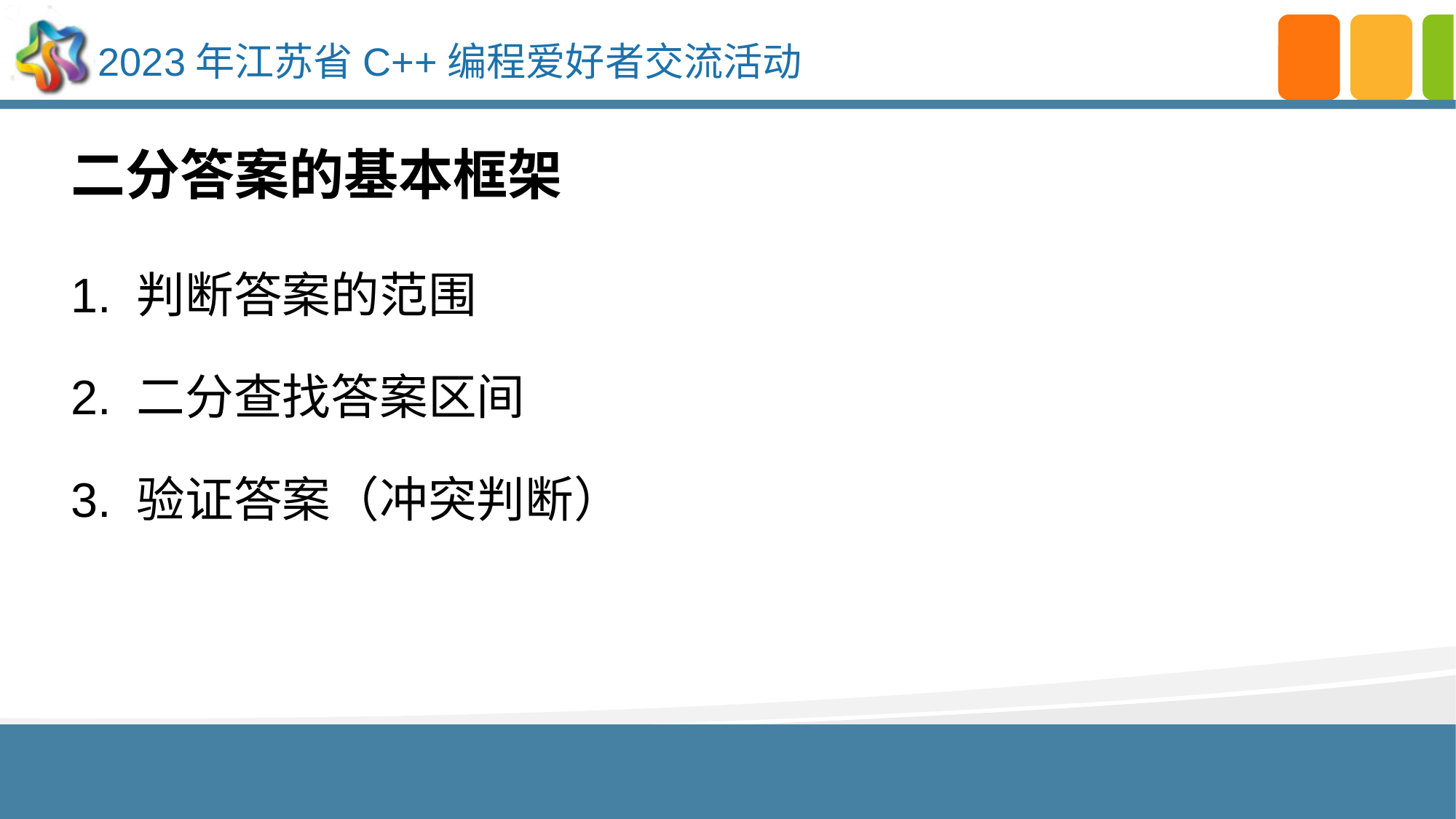

二分答案的基本框架
1. 判断答案的范围
2. 二分查找答案区间
3. 验证答案（冲突判断）